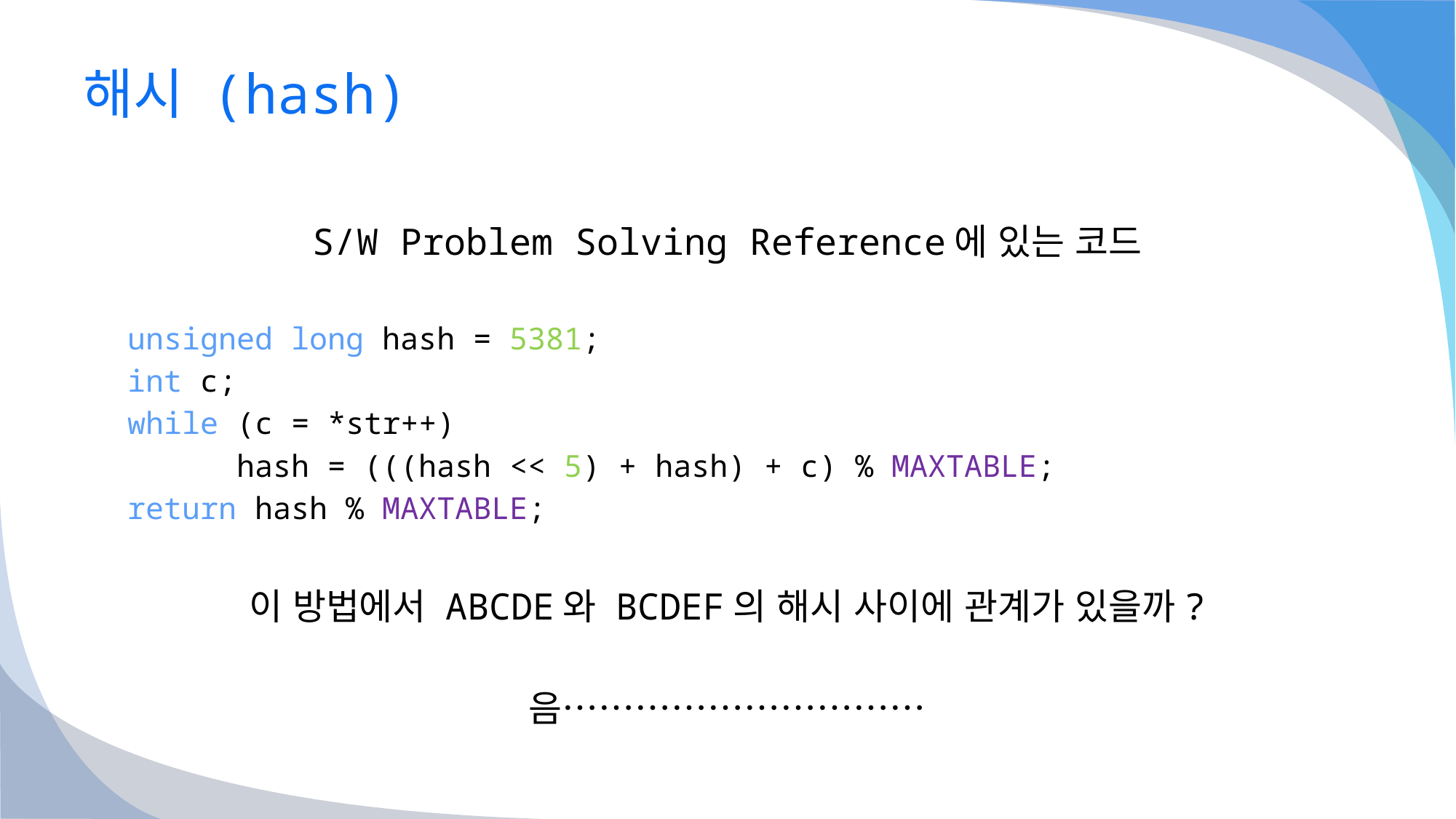

# 해시 (hash)

S/W Problem Solving Reference에 있는 코드

unsigned long hash = 5381;
int c;
while (c = *str++)
	hash = (((hash << 5) + hash) + c) % MAXTABLE;
return hash % MAXTABLE;

이 방법에서 ABCDE와 BCDEF의 해시 사이에 관계가 있을까?

음…………………………